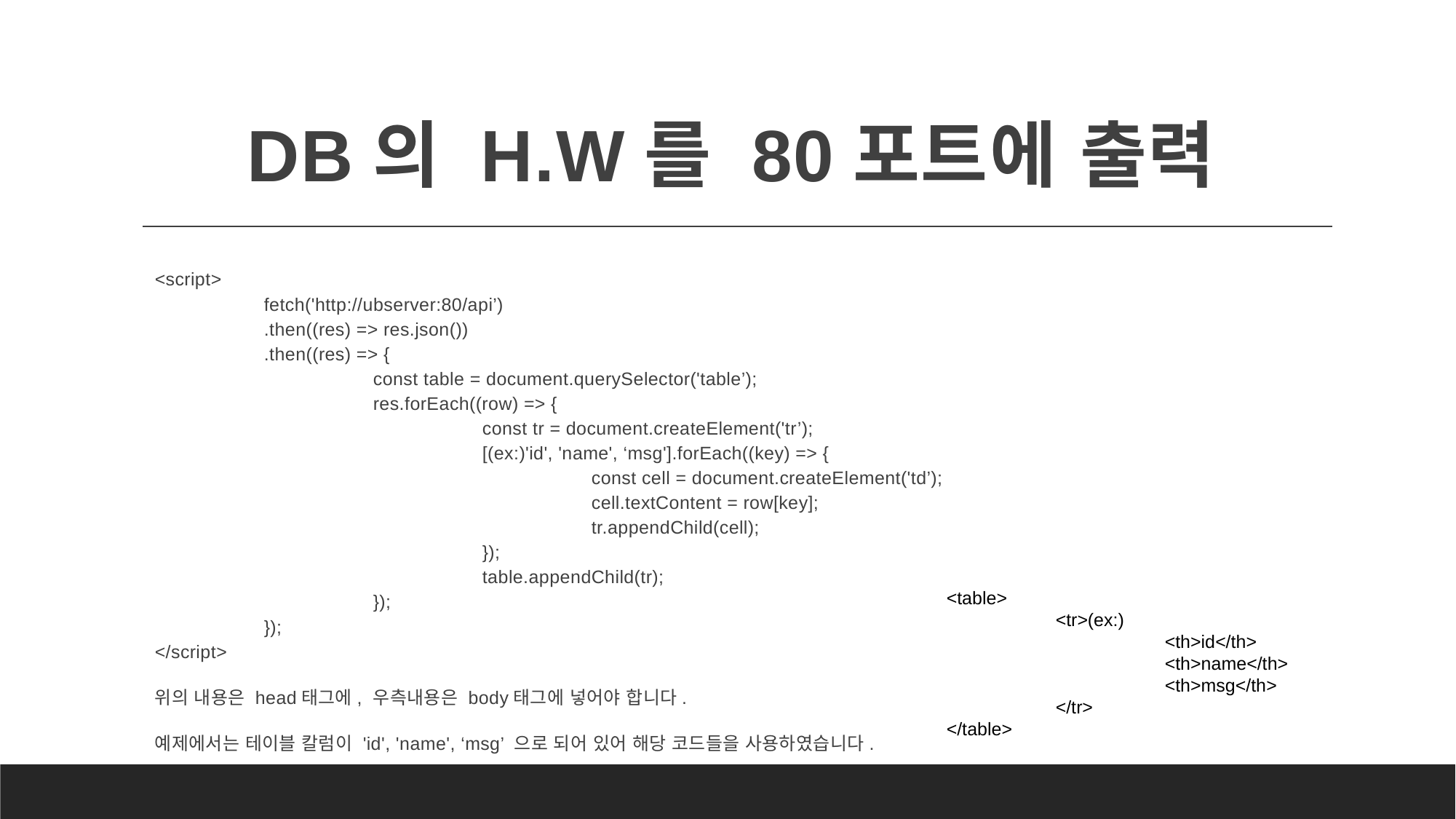

# DB의 H.W를 80포트에 출력
<script>
	fetch('http://ubserver:80/api’)
	.then((res) => res.json())
	.then((res) => {
		const table = document.querySelector('table’);
		res.forEach((row) => {
			const tr = document.createElement('tr’);
			[(ex:)'id', 'name', ‘msg'].forEach((key) => {
				const cell = document.createElement('td’);
				cell.textContent = row[key];
				tr.appendChild(cell);
			});
			table.appendChild(tr);
		});
	});
</script>
위의 내용은 head태그에,	우측내용은 body태그에 넣어야 합니다.
예제에서는 테이블 칼럼이 'id', 'name', ‘msg’ 으로 되어 있어 해당 코드들을 사용하였습니다.
<table>
	<tr>(ex:)
		<th>id</th>
		<th>name</th>
		<th>msg</th>
	</tr>
</table>